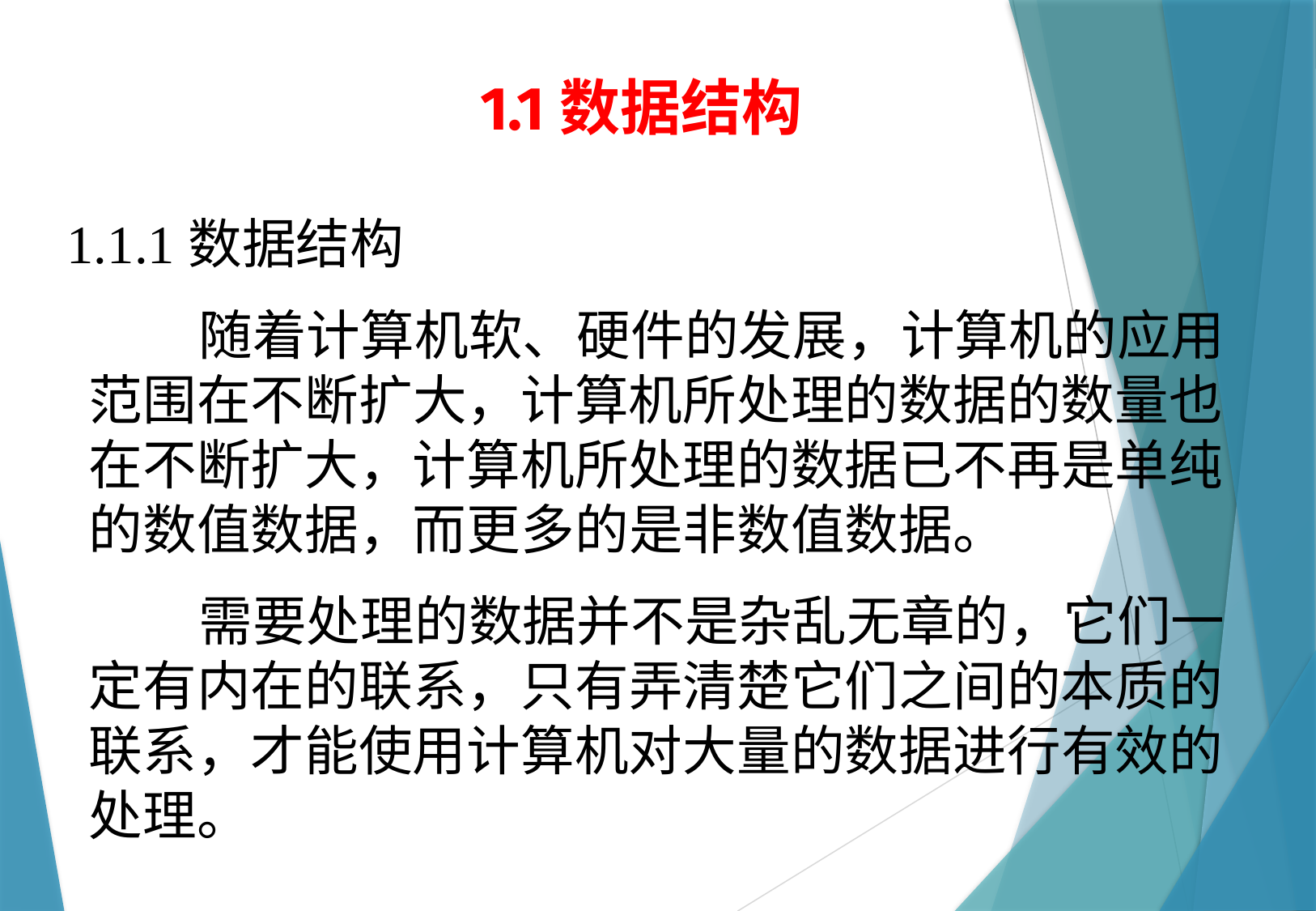

1.1数据结构
1.1.1数据结构
        随着计算机软、硬件的发展，计算机的应用范围在不断扩大，计算机所处理的数据的数量也在不断扩大，计算机所处理的数据已不再是单纯的数值数据，而更多的是非数值数据。
        需要处理的数据并不是杂乱无章的，它们一定有内在的联系，只有弄清楚它们之间的本质的联系，才能使用计算机对大量的数据进行有效的处理。